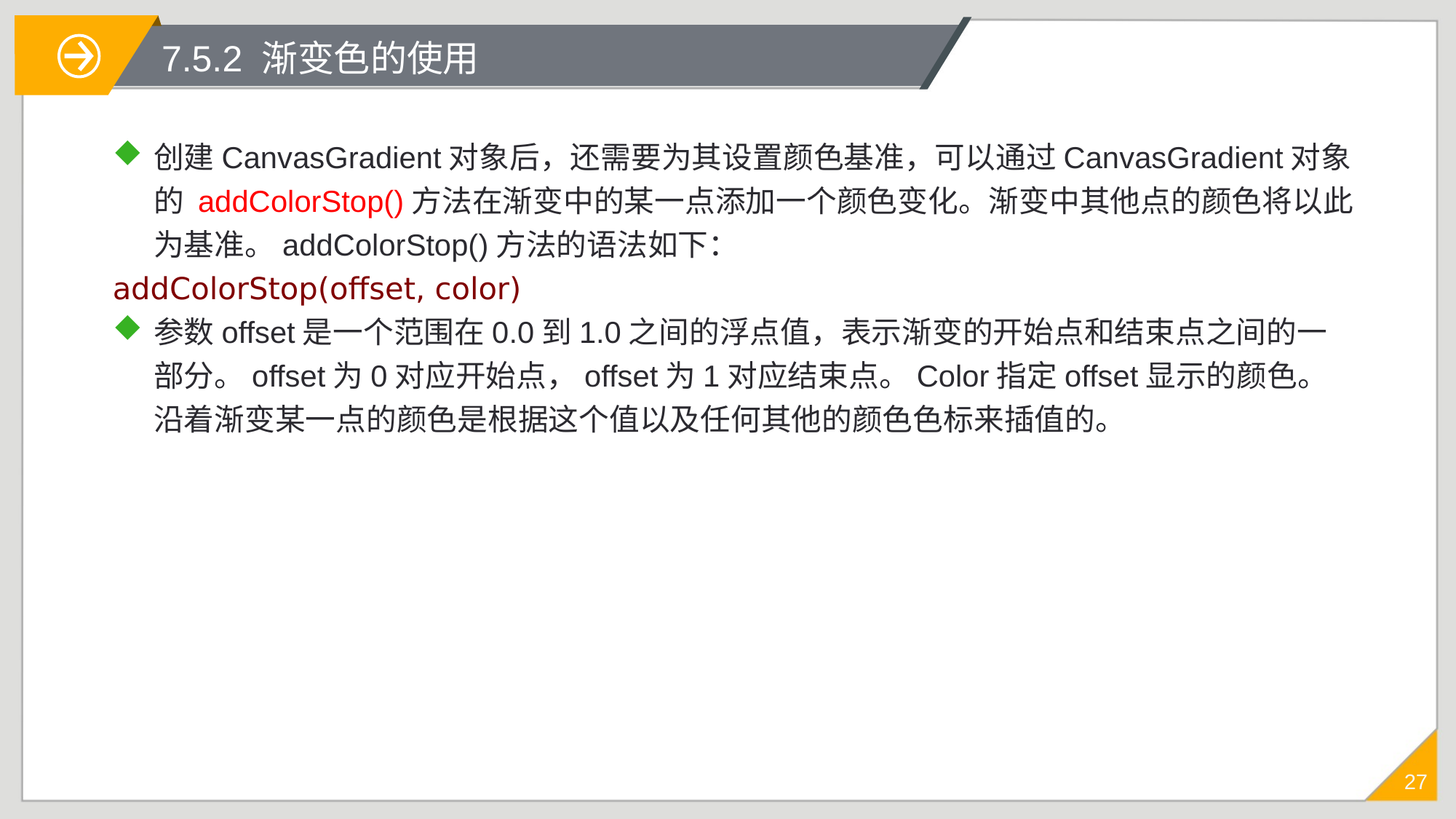

# 7.5.2 渐变色的使用
创建CanvasGradient对象后，还需要为其设置颜色基准，可以通过CanvasGradient对象的 addColorStop()方法在渐变中的某一点添加一个颜色变化。渐变中其他点的颜色将以此为基准。addColorStop()方法的语法如下：
addColorStop(offset, color)
参数offset是一个范围在0.0到1.0之间的浮点值，表示渐变的开始点和结束点之间的一部分。offset为0对应开始点，offset为1对应结束点。Color指定offset显示的颜色。沿着渐变某一点的颜色是根据这个值以及任何其他的颜色色标来插值的。